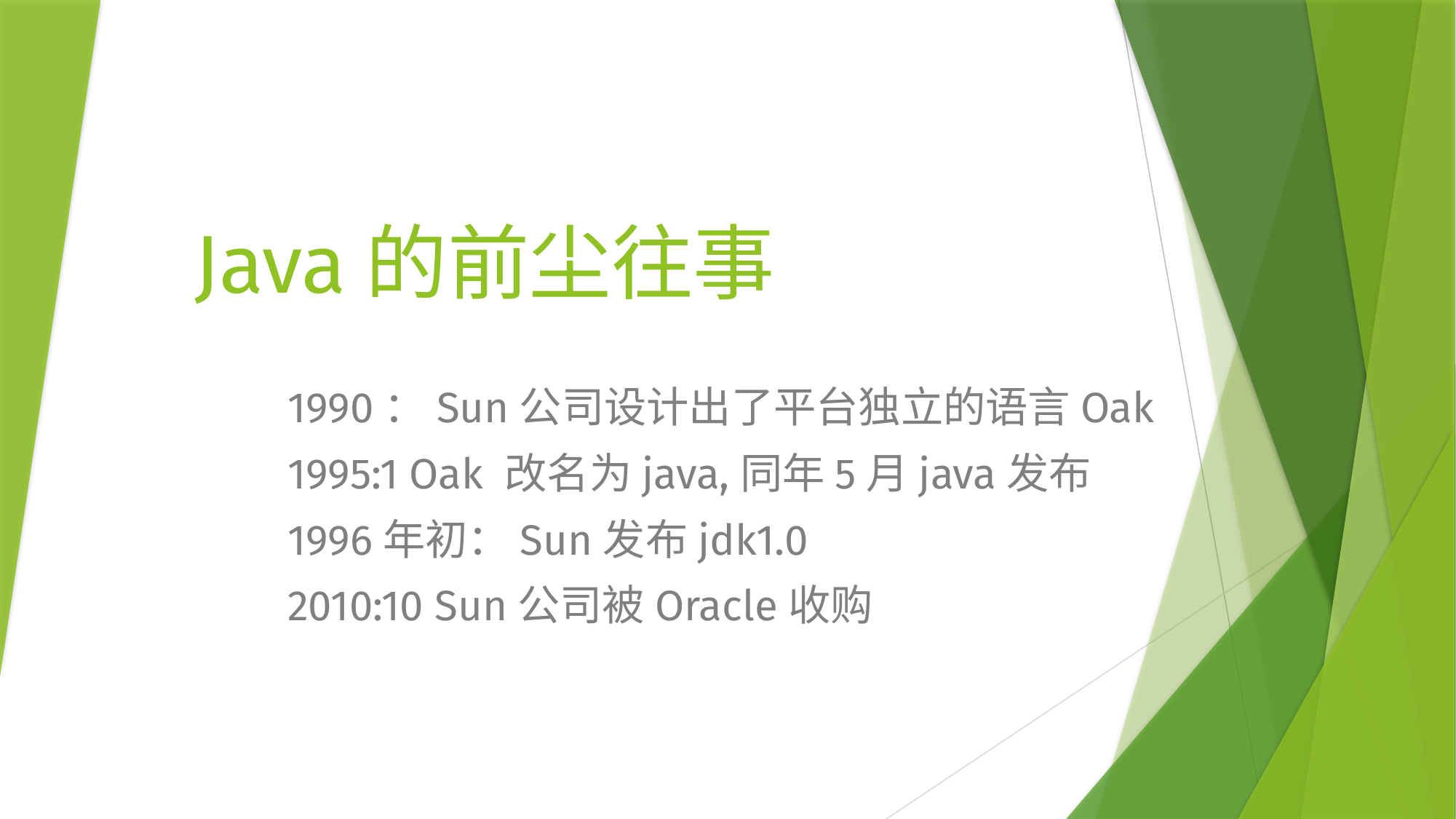

# Java的前尘往事
1990：Sun公司设计出了平台独立的语言Oak
1995:1 Oak 改名为java,同年5月java发布
1996年初：Sun发布jdk1.0
2010:10 Sun公司被Oracle收购